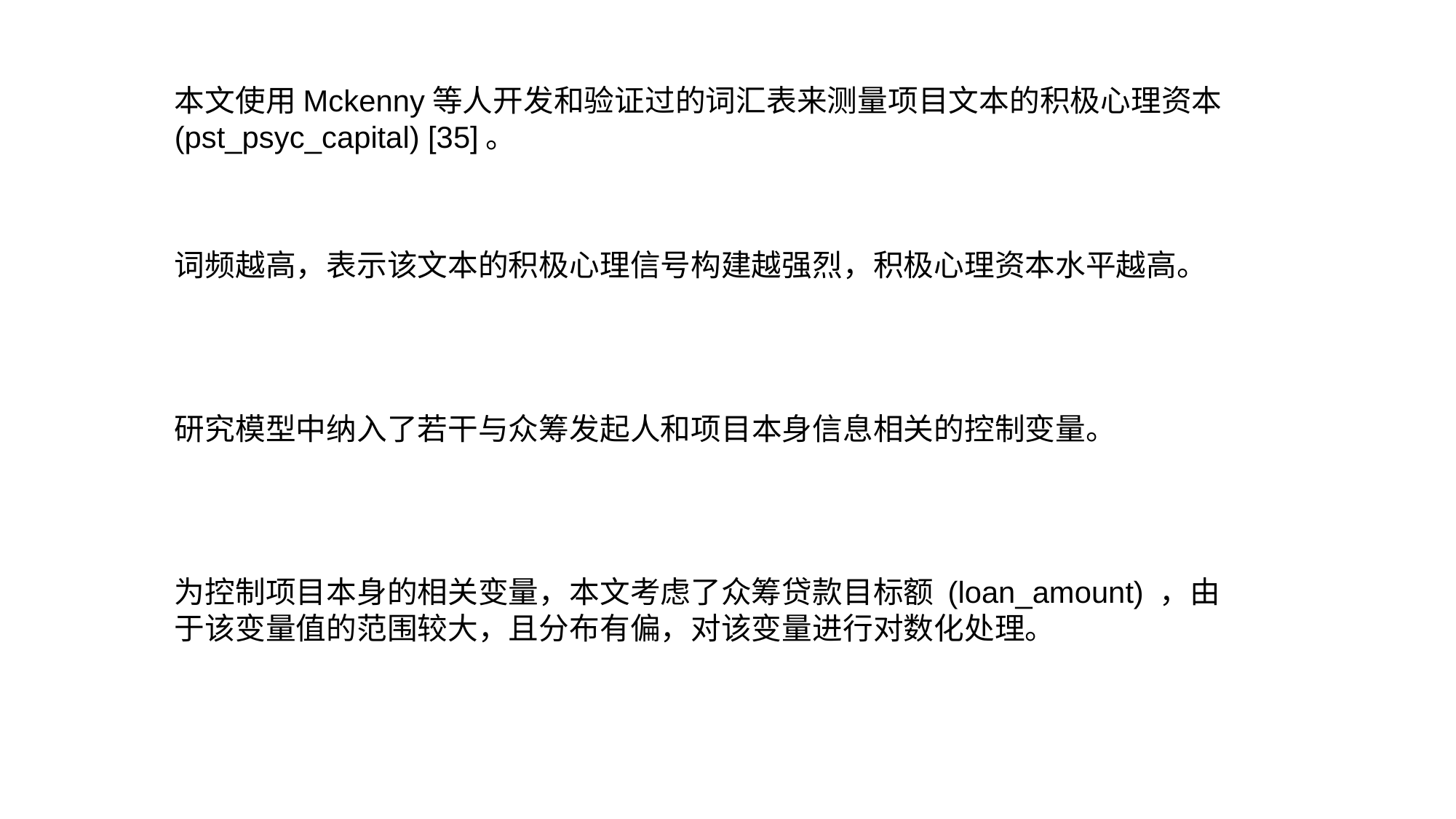

本文使用Mckenny等人开发和验证过的词汇表来测量项目文本的积极心理资本(pst_psyc_capital) [35]。

词频越高，表示该文本的积极心理信号构建越强烈，积极心理资本水平越高。
研究模型中纳入了若干与众筹发起人和项目本身信息相关的控制变量。
为控制项目本身的相关变量，本文考虑了众筹贷款目标额 (loan_amount) ，由于该变量值的范围较大，且分布有偏，对该变量进行对数化处理。